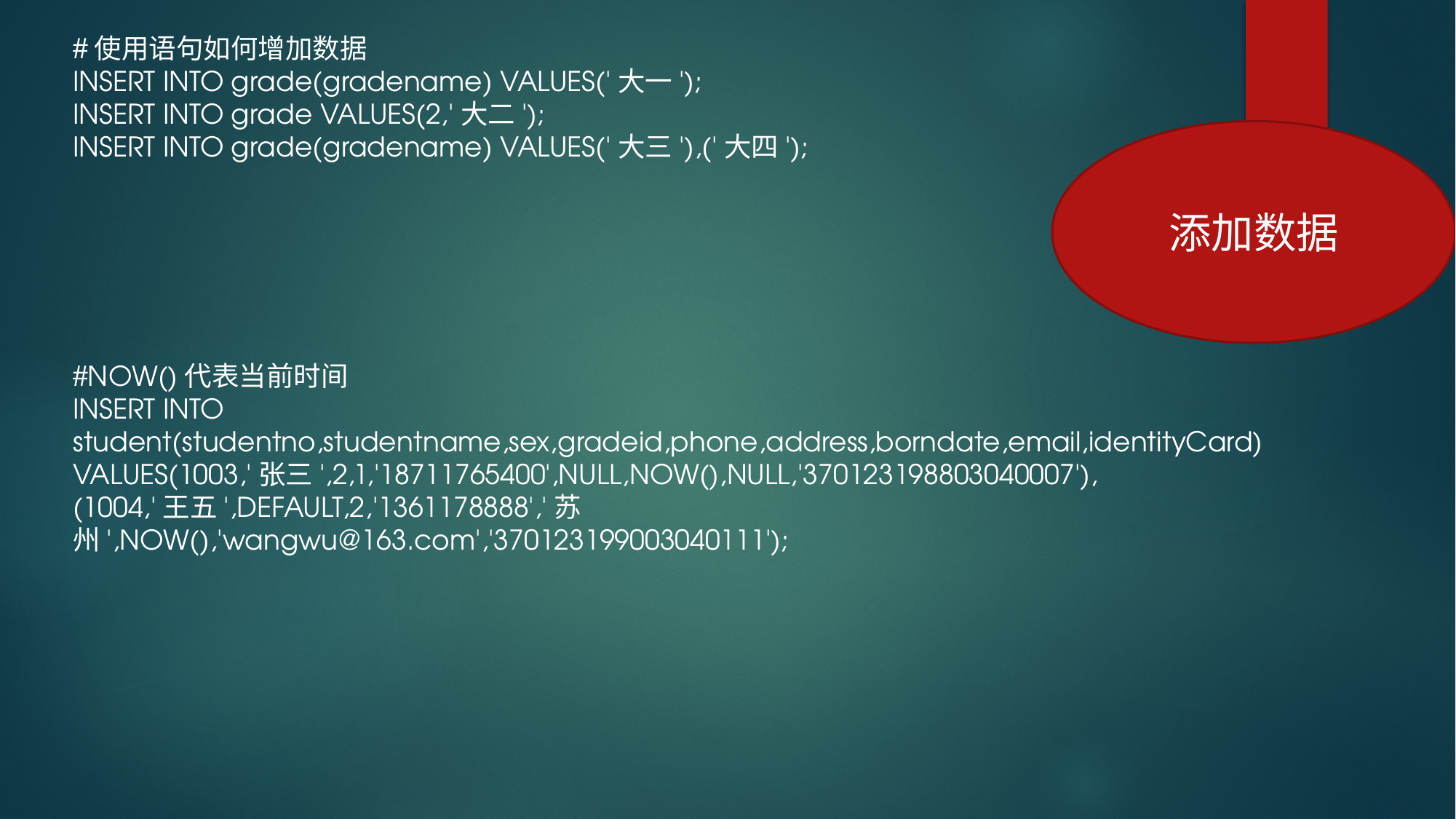

#使用语句如何增加数据
INSERT INTO grade(gradename) VALUES('大一');
INSERT INTO grade VALUES(2,'大二');
INSERT INTO grade(gradename) VALUES('大三'),('大四');

#NOW()代表当前时间
INSERT INTO student(studentno,studentname,sex,gradeid,phone,address,borndate,email,identityCard)
VALUES(1003,'张三',2,1,'18711765400',NULL,NOW(),NULL,'370123198803040007'),
(1004,'王五',DEFAULT,2,'1361178888','苏州',NOW(),'wangwu@163.com','370123199003040111');

添加数据